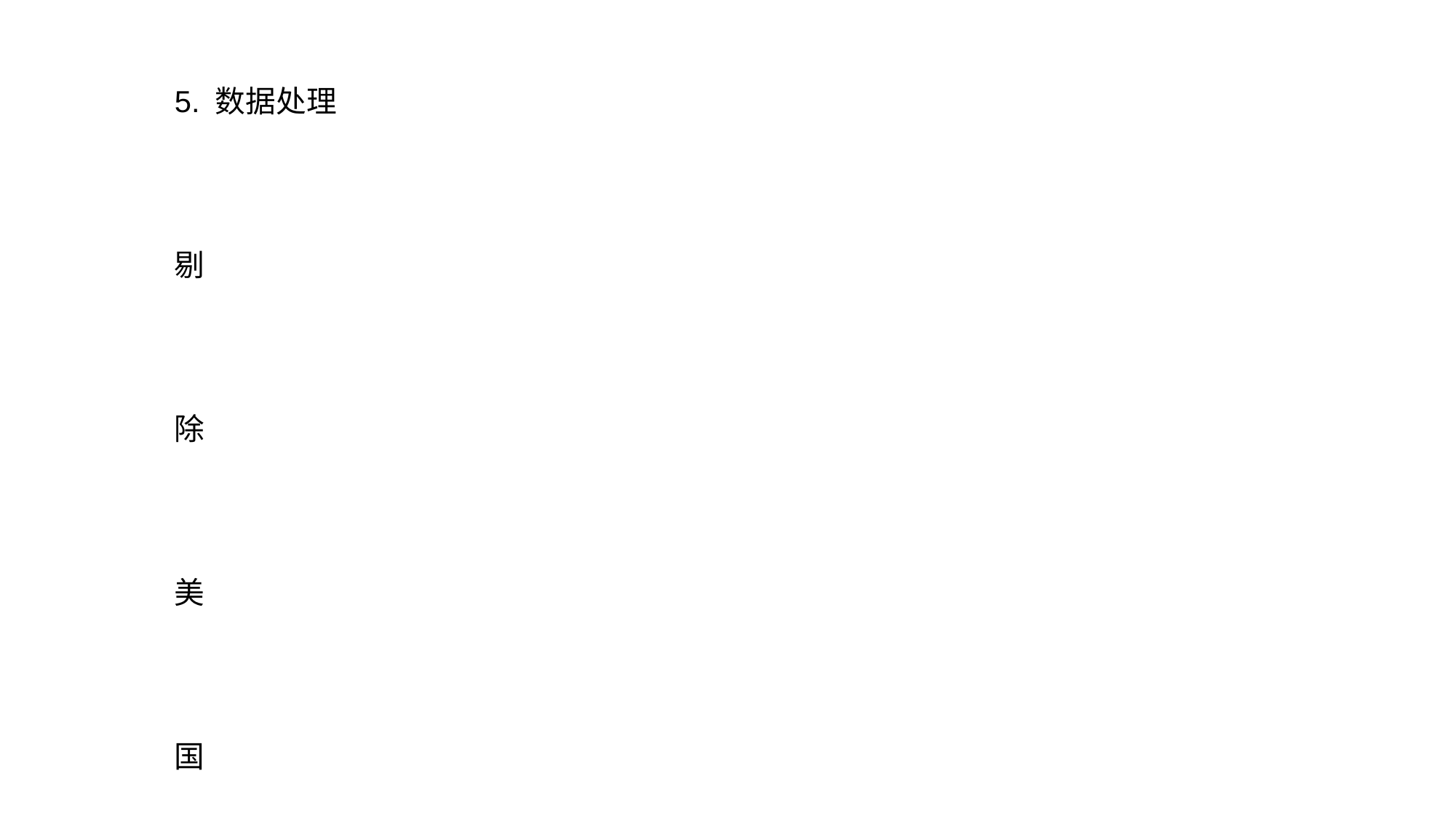

5. 数据处理

剔
除
美
国
贷
款
申
请
及
缺
失
值
数
据
，
获
5
大
洲
8
6
9
3
个
众
筹
项
目
数
据